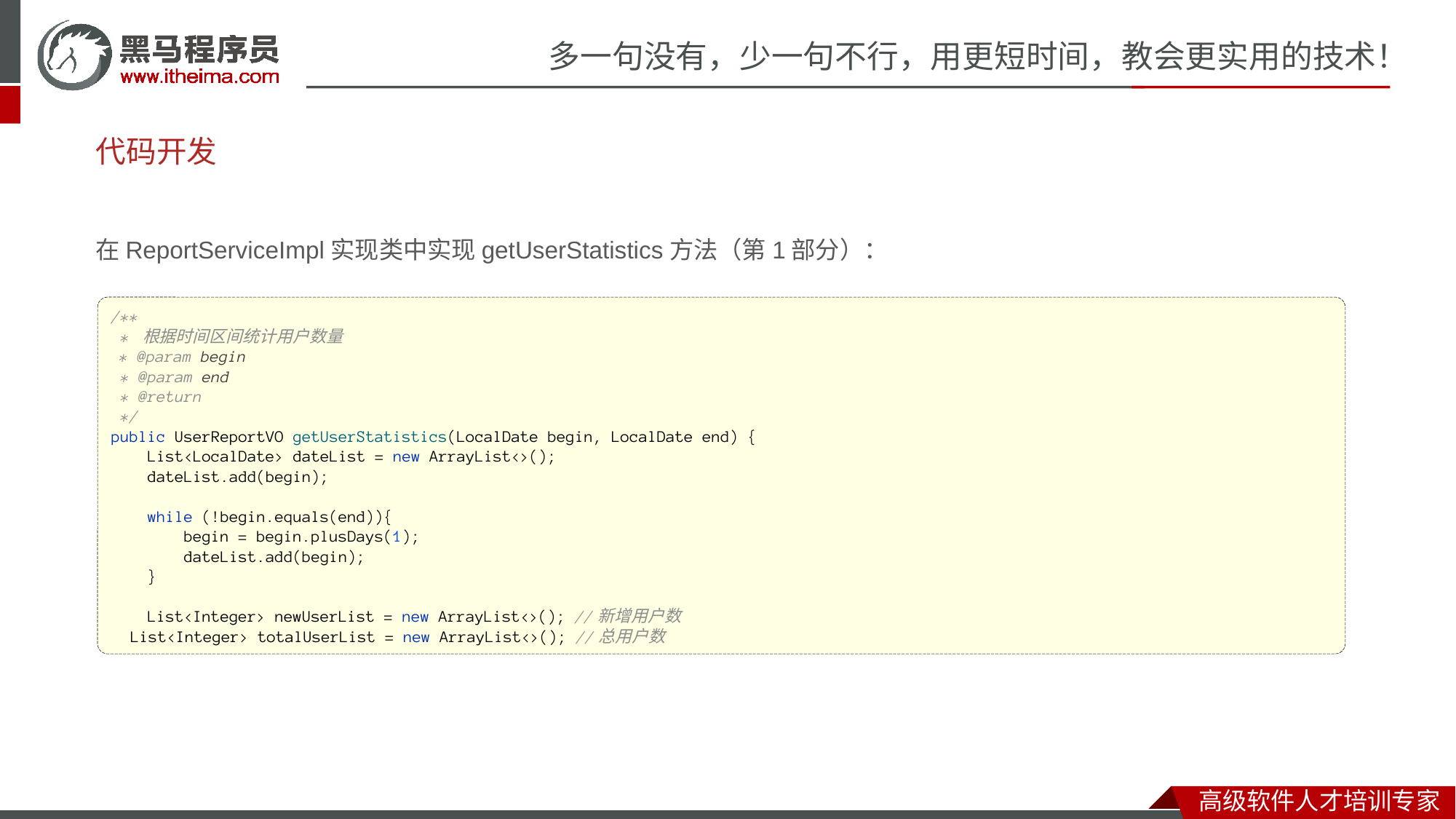

# 代码开发
在ReportServiceImpl实现类中实现getUserStatistics方法（第1部分）：
/**
 * 根据时间区间统计用户数量
 * @param begin
 * @param end
 * @return
 */
public UserReportVO getUserStatistics(LocalDate begin, LocalDate end) {
    List<LocalDate> dateList = new ArrayList<>();
    dateList.add(begin);
    while (!begin.equals(end)){
        begin = begin.plusDays(1);
        dateList.add(begin);
    }
    List<Integer> newUserList = new ArrayList<>(); //新增用户数
    List<Integer> totalUserList = new ArrayList<>(); //总用户数